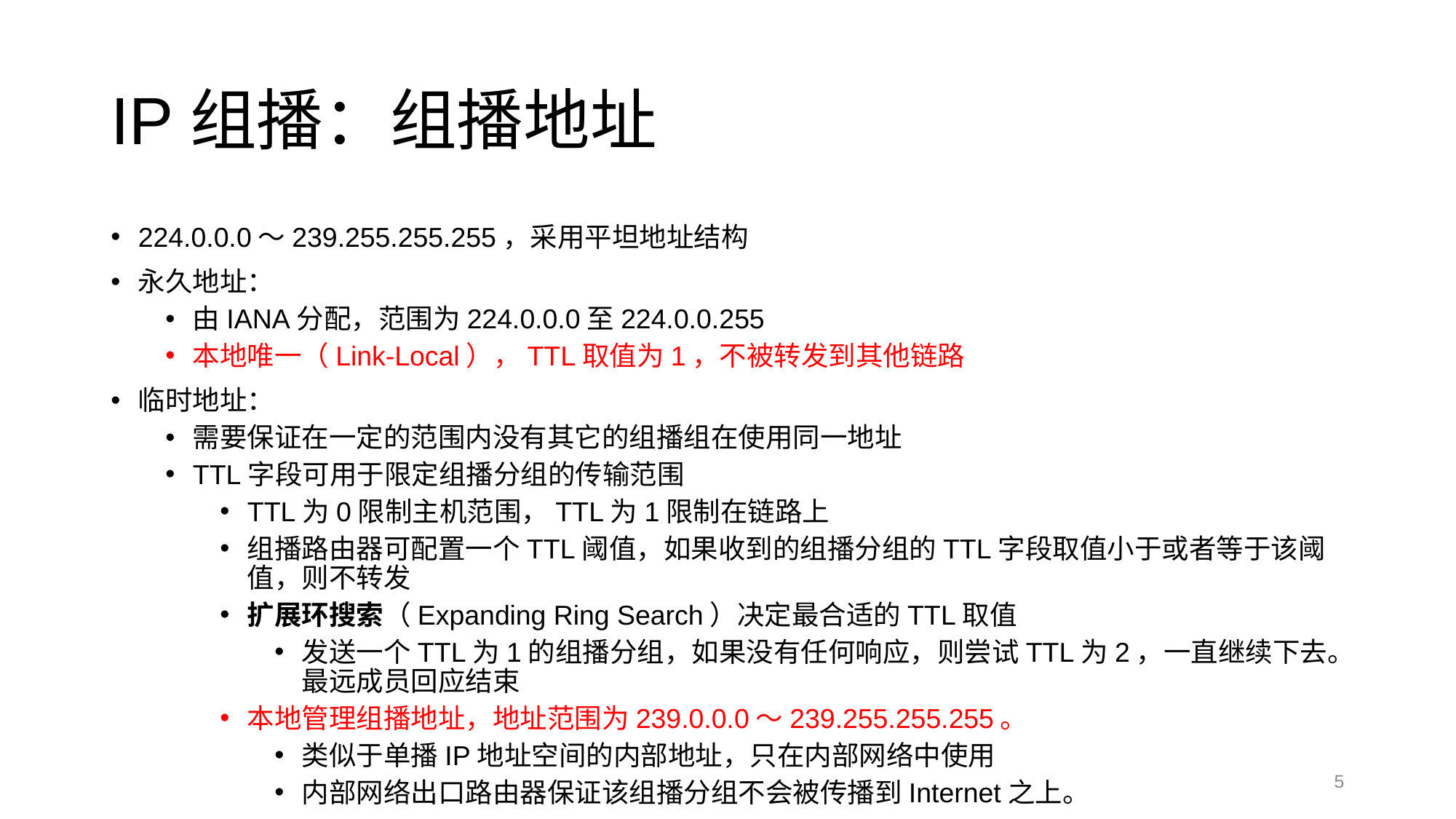

# IP组播：组播地址
224.0.0.0～239.255.255.255，采用平坦地址结构
永久地址：
由IANA分配，范围为224.0.0.0至224.0.0.255
本地唯一（Link-Local），TTL取值为1，不被转发到其他链路
临时地址：
需要保证在一定的范围内没有其它的组播组在使用同一地址
TTL字段可用于限定组播分组的传输范围
TTL为0限制主机范围，TTL为1限制在链路上
组播路由器可配置一个TTL阈值，如果收到的组播分组的TTL字段取值小于或者等于该阈值，则不转发
扩展环搜索（Expanding Ring Search）决定最合适的TTL取值
发送一个TTL为1的组播分组，如果没有任何响应，则尝试TTL为2，一直继续下去。最远成员回应结束
本地管理组播地址，地址范围为239.0.0.0～239.255.255.255。
类似于单播IP地址空间的内部地址，只在内部网络中使用
内部网络出口路由器保证该组播分组不会被传播到Internet之上。

5